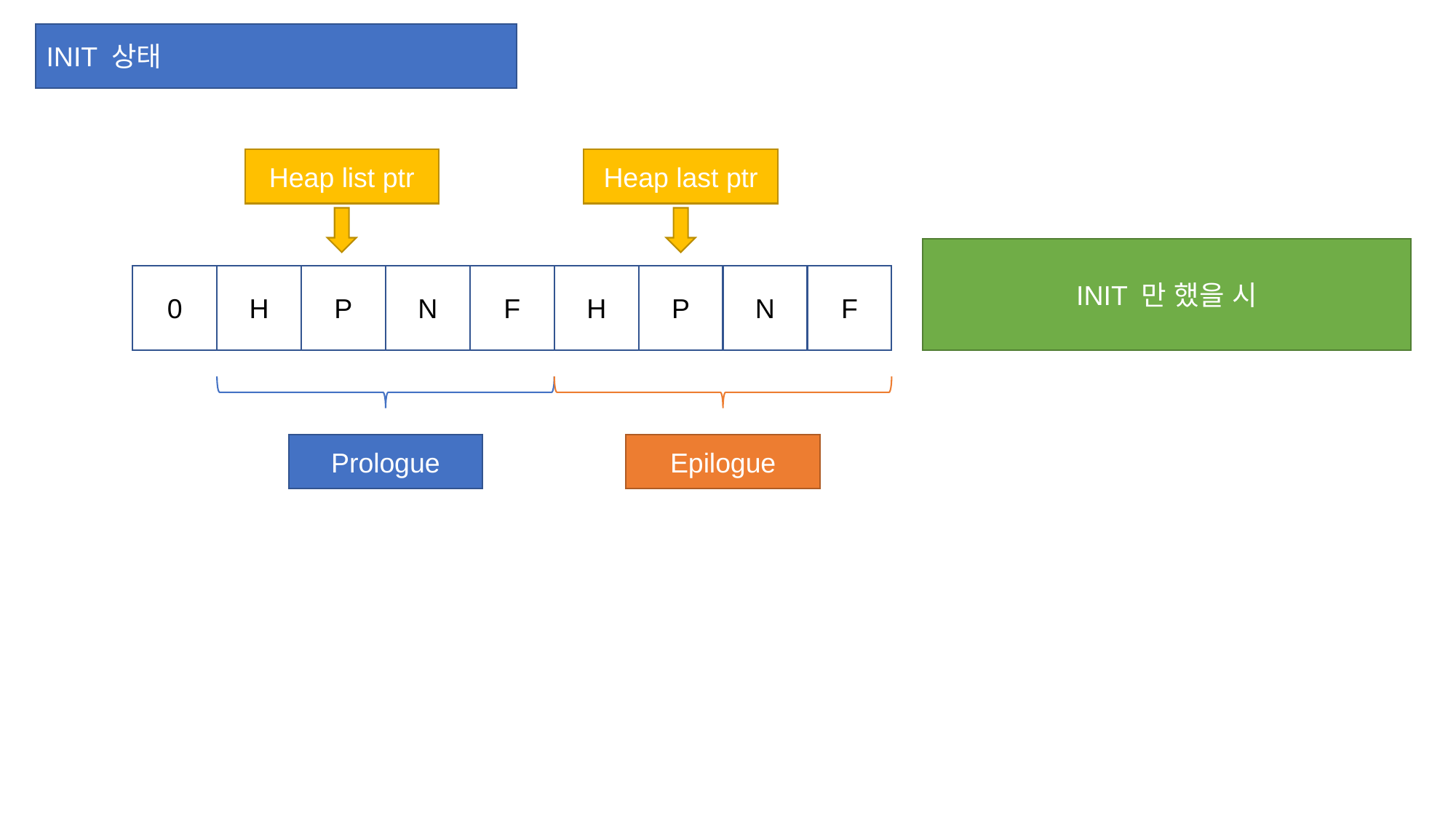

INIT 상태
Heap list ptr

Heap last ptr

INIT 만 했을 시
0
H
P
N
F
H
P
N
F
Prologue
Epilogue